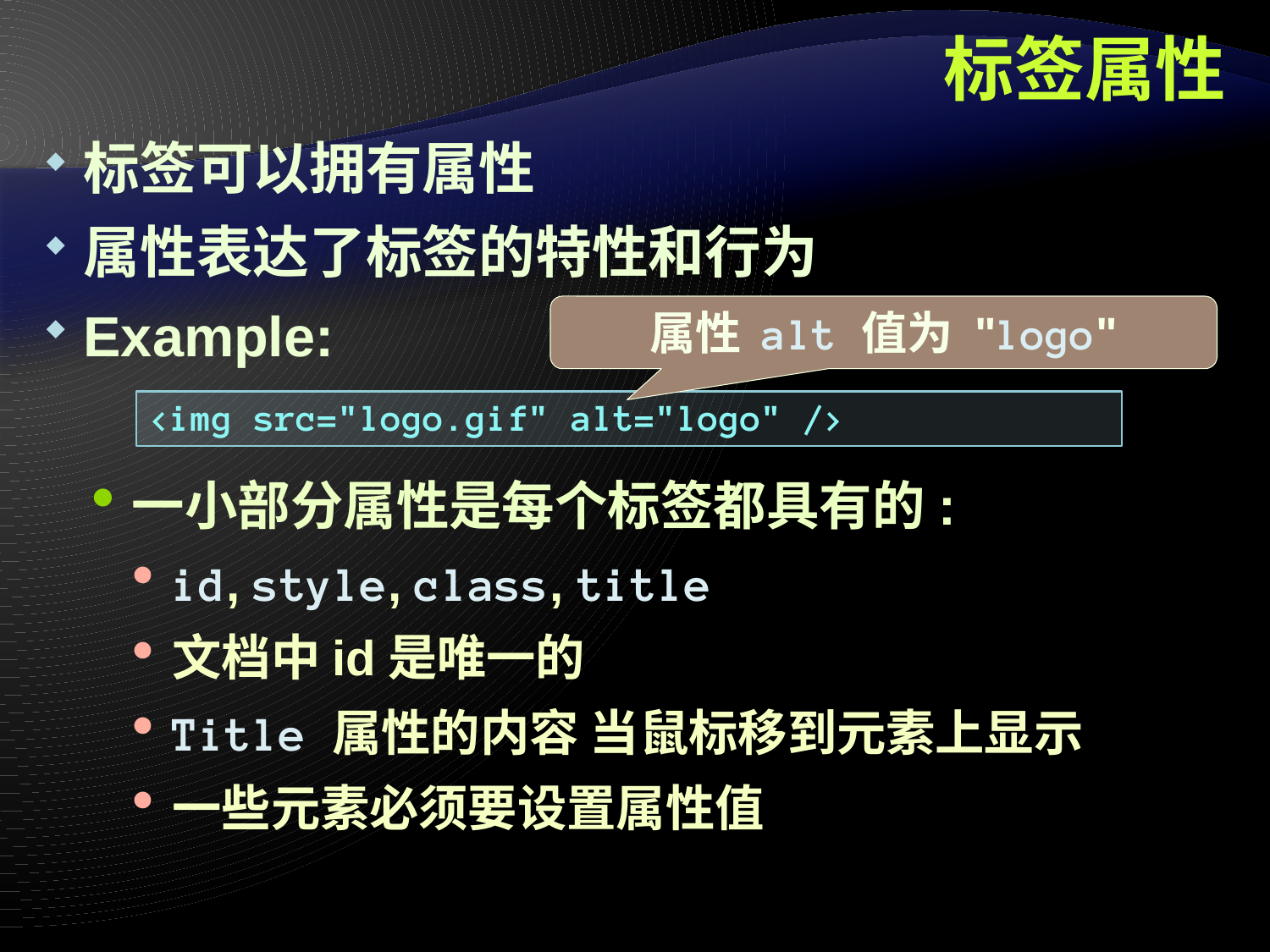

# 标签属性
标签可以拥有属性
属性表达了标签的特性和行为
Example:

一小部分属性是每个标签都具有的:
id, style, class, title
文档中id是唯一的
Title 属性的内容 当鼠标移到元素上显示
一些元素必须要设置属性值
属性 alt 值为 "logo"
<img src="logo.gif" alt="logo" />
15